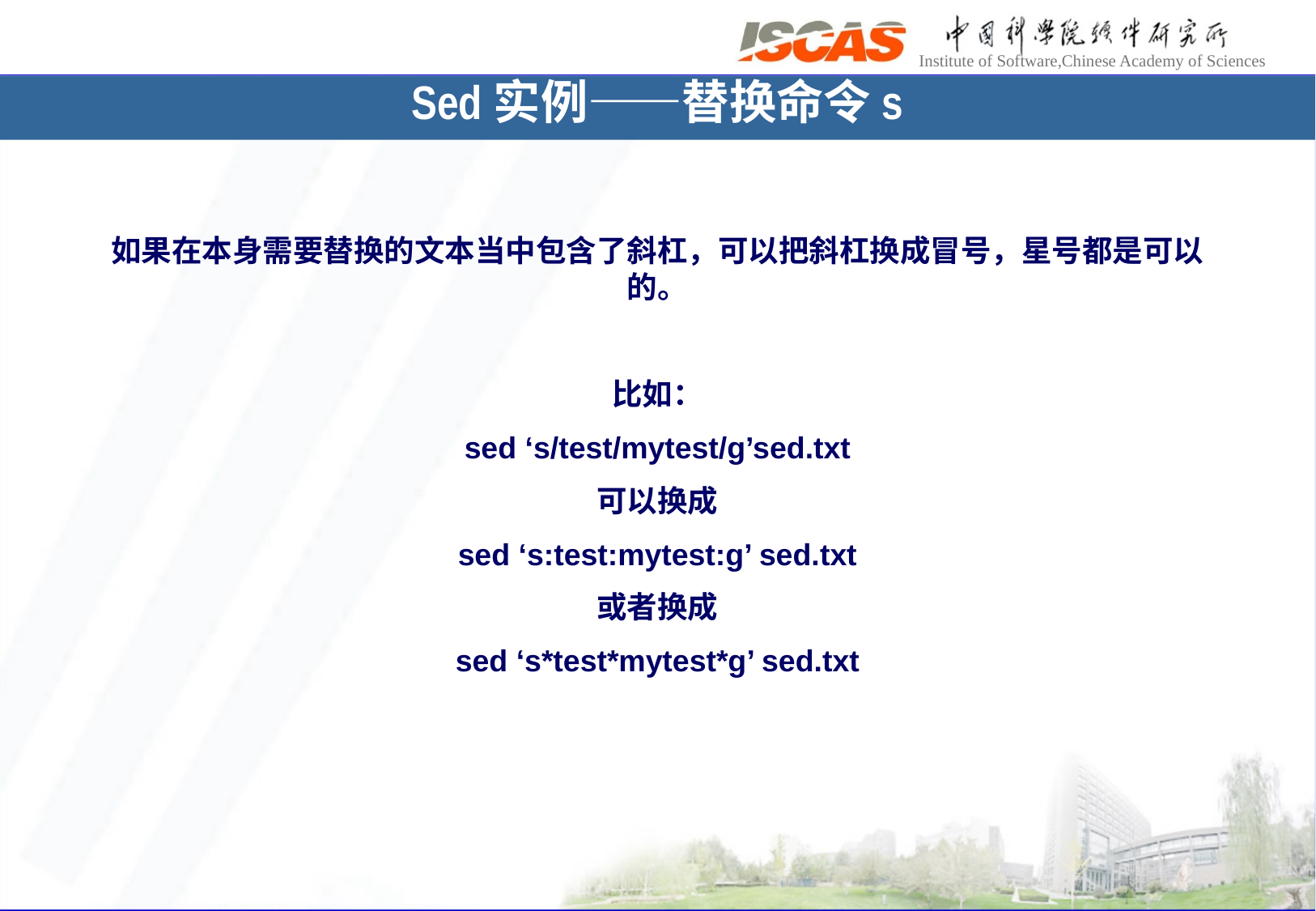

Sed实例——替换命令s
如果在本身需要替换的文本当中包含了斜杠，可以把斜杠换成冒号，星号都是可以的。

比如：
sed ‘s/test/mytest/g’sed.txt
可以换成
sed ‘s:test:mytest:g’ sed.txt
或者换成
sed ‘s*test*mytest*g’ sed.txt